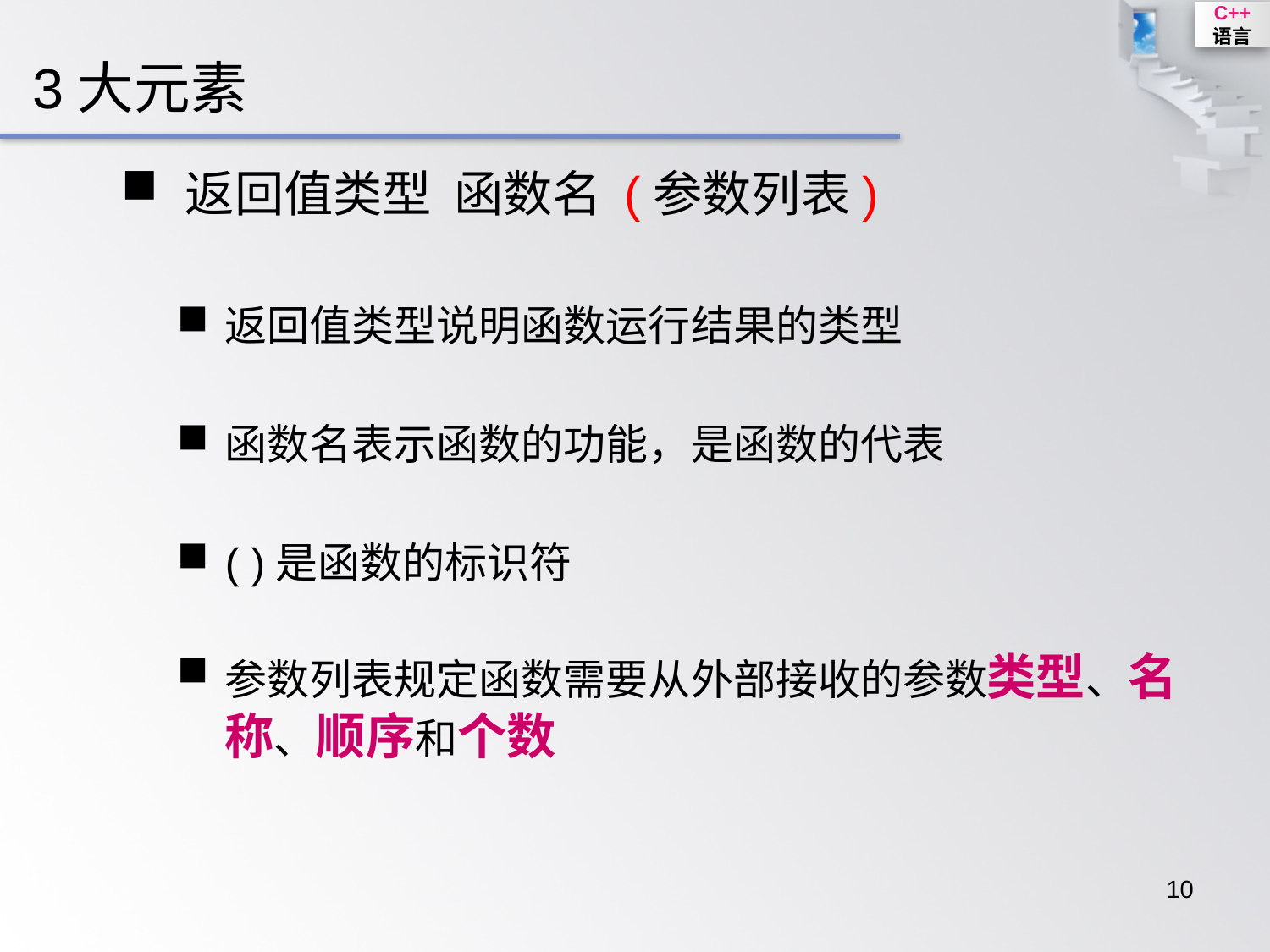

3大元素
返回值类型  函数名 (参数列表)

返回值类型说明函数运行结果的类型

函数名表示函数的功能，是函数的代表

( )是函数的标识符

参数列表规定函数需要从外部接收的参数类型、名称、顺序和个数

10